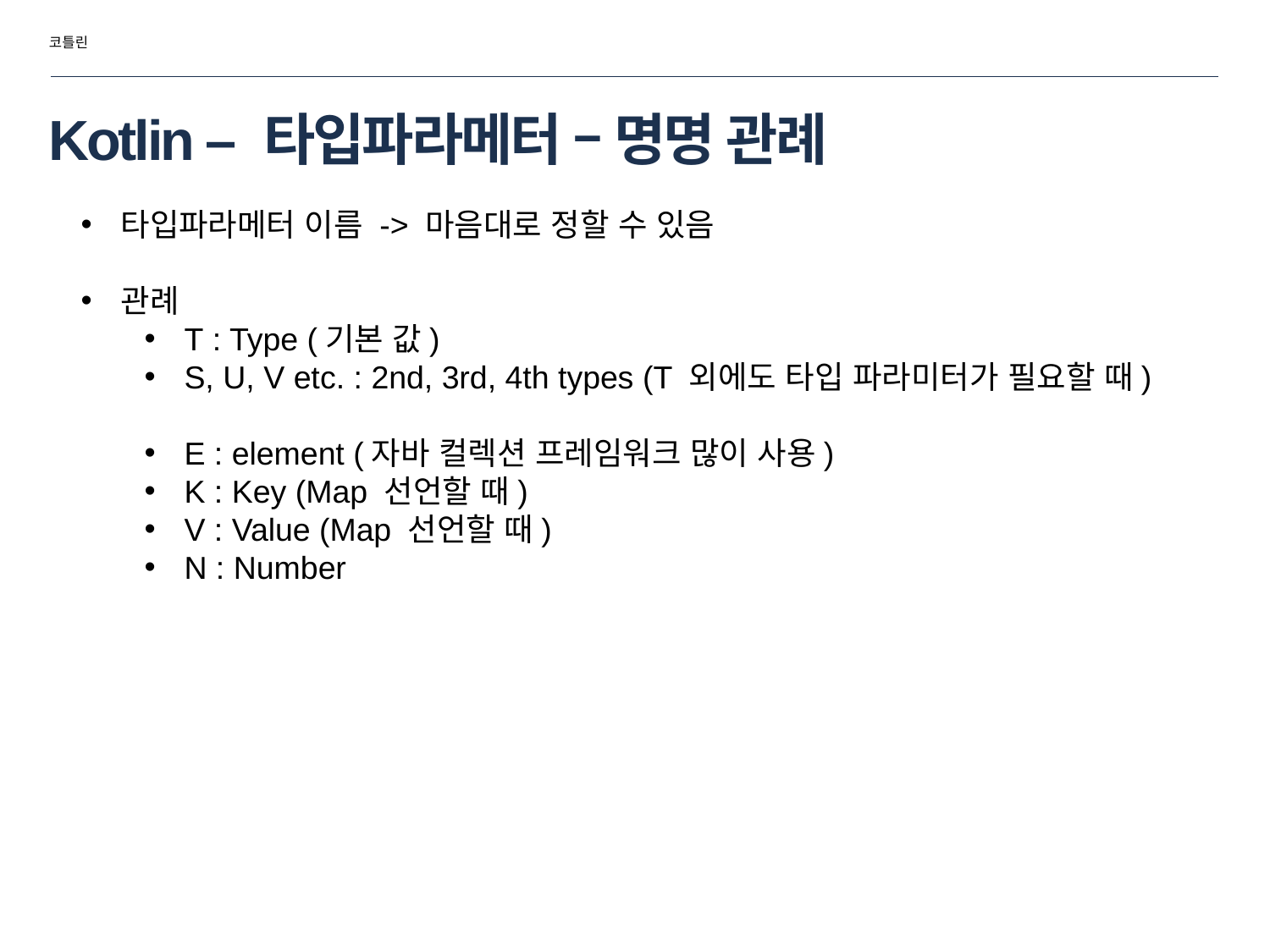

코틀린
# Kotlin – 타입파라메터 – 명명 관례

타입파라메터 이름 -> 마음대로 정할 수 있음

관례
T : Type (기본 값)
S, U, V etc. : 2nd, 3rd, 4th types (T 외에도 타입 파라미터가 필요할 때)

E : element (자바 컬렉션 프레임워크 많이 사용)
K : Key (Map 선언할 때)
V : Value (Map 선언할 때)
N : Number